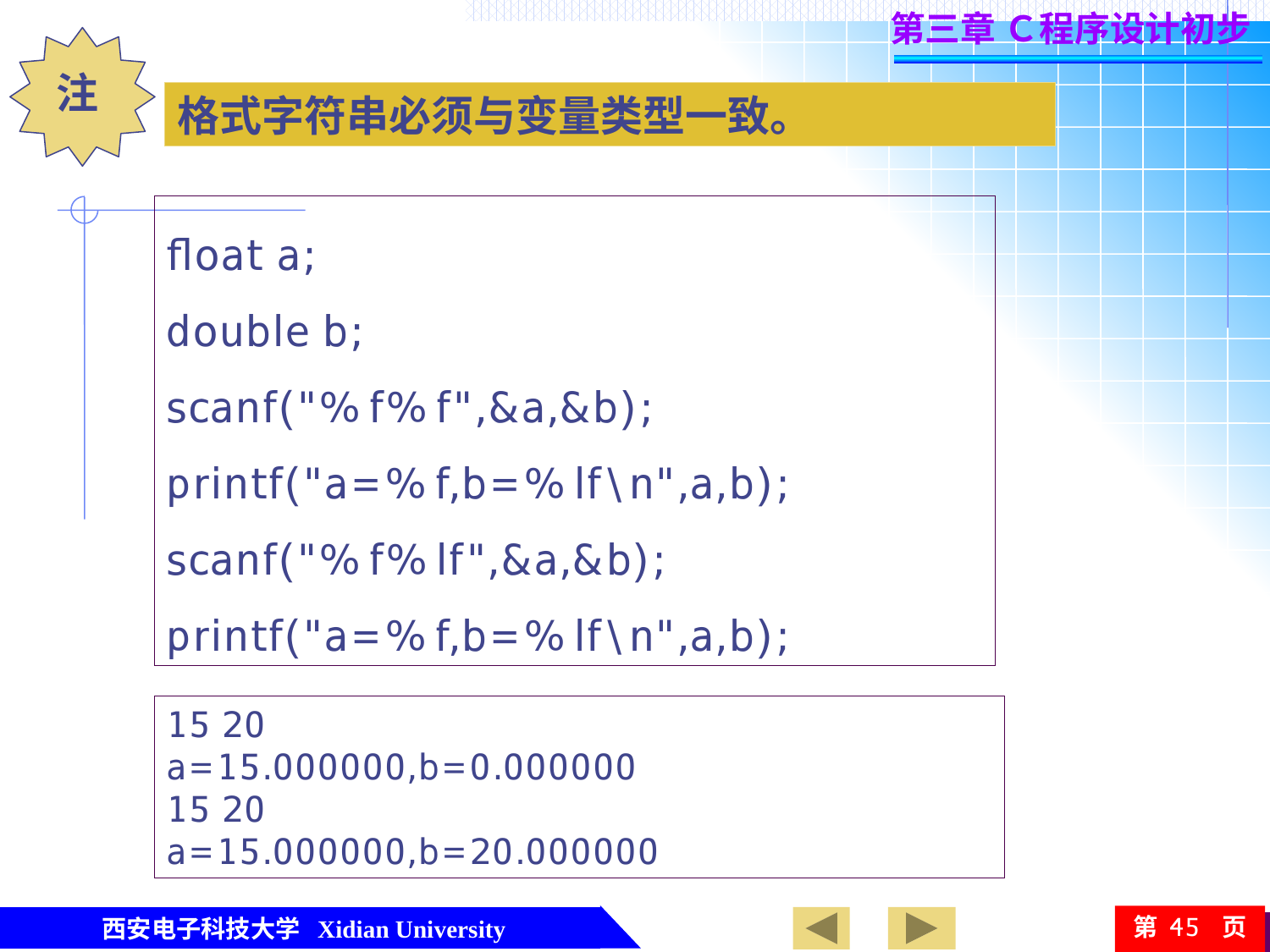

第三章 Ｃ程序设计初步

注
格式字符串必须与变量类型一致。
float a;
double b;
scanf("%f%f",&a,&b);
printf("a=%f,b=%lf\n",a,b);
scanf("%f%lf",&a,&b);
printf("a=%f,b=%lf\n",a,b);
15 20
a=15.000000,b=0.000000
15 20
a=15.000000,b=20.000000